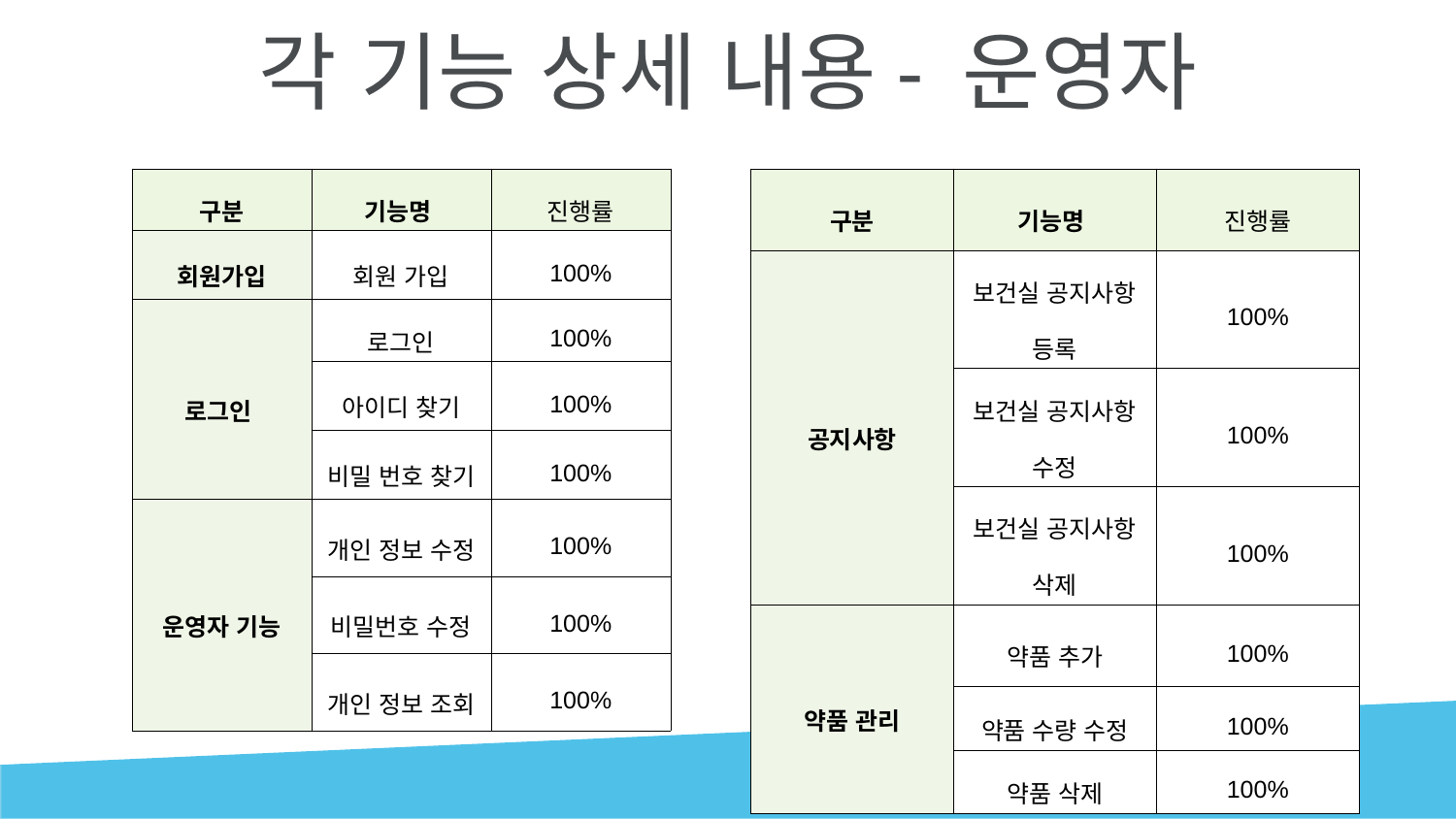

# 각 기능 상세 내용- 운영자
| 구분 | 기능명 | 진행률 |
| --- | --- | --- |
| 회원가입 | 회원 가입 | 100% |
| 로그인 | 로그인 | 100% |
|  | 아이디 찾기 | 100% |
|  | 비밀 번호 찾기 | 100% |
| 운영자 기능 | 개인 정보 수정 | 100% |
|  | 비밀번호 수정 | 100% |
|  | 개인 정보 조회 | 100% |
| 구분 | 기능명 | 진행률 |
| --- | --- | --- |
| 공지사항 | 보건실 공지사항 등록 | 100% |
|  | 보건실 공지사항 수정 | 100% |
|  | 보건실 공지사항 삭제 | 100% |
| 약품 관리 | 약품 추가 | 100% |
|  | 약품 수량 수정 | 100% |
|  | 약품 삭제 | 100% |